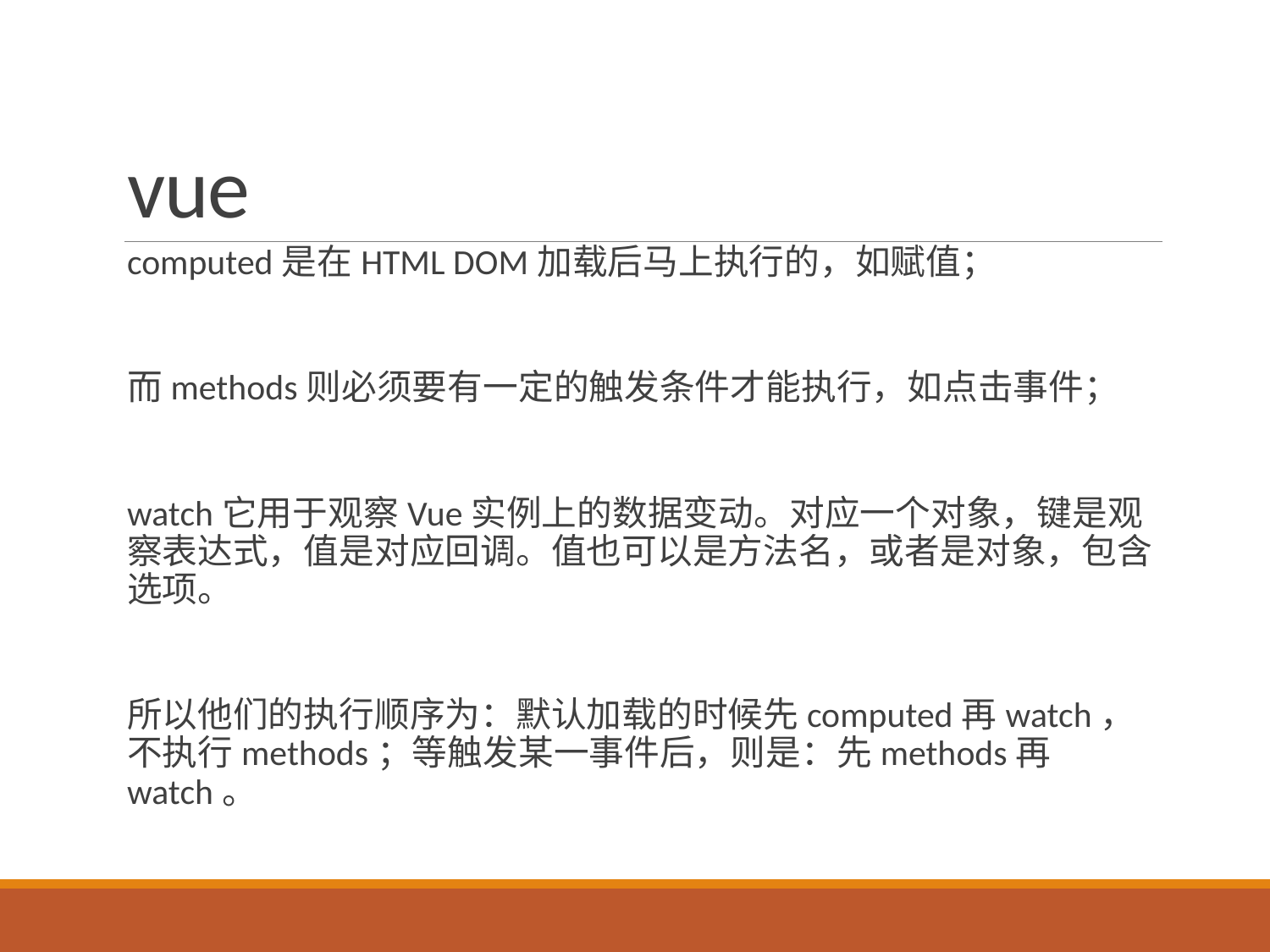

# vue
computed是在HTML DOM加载后马上执行的，如赋值；

而methods则必须要有一定的触发条件才能执行，如点击事件；

watch它用于观察Vue实例上的数据变动。对应一个对象，键是观察表达式，值是对应回调。值也可以是方法名，或者是对象，包含选项。

所以他们的执行顺序为：默认加载的时候先computed再watch，不执行methods；等触发某一事件后，则是：先methods再watch。